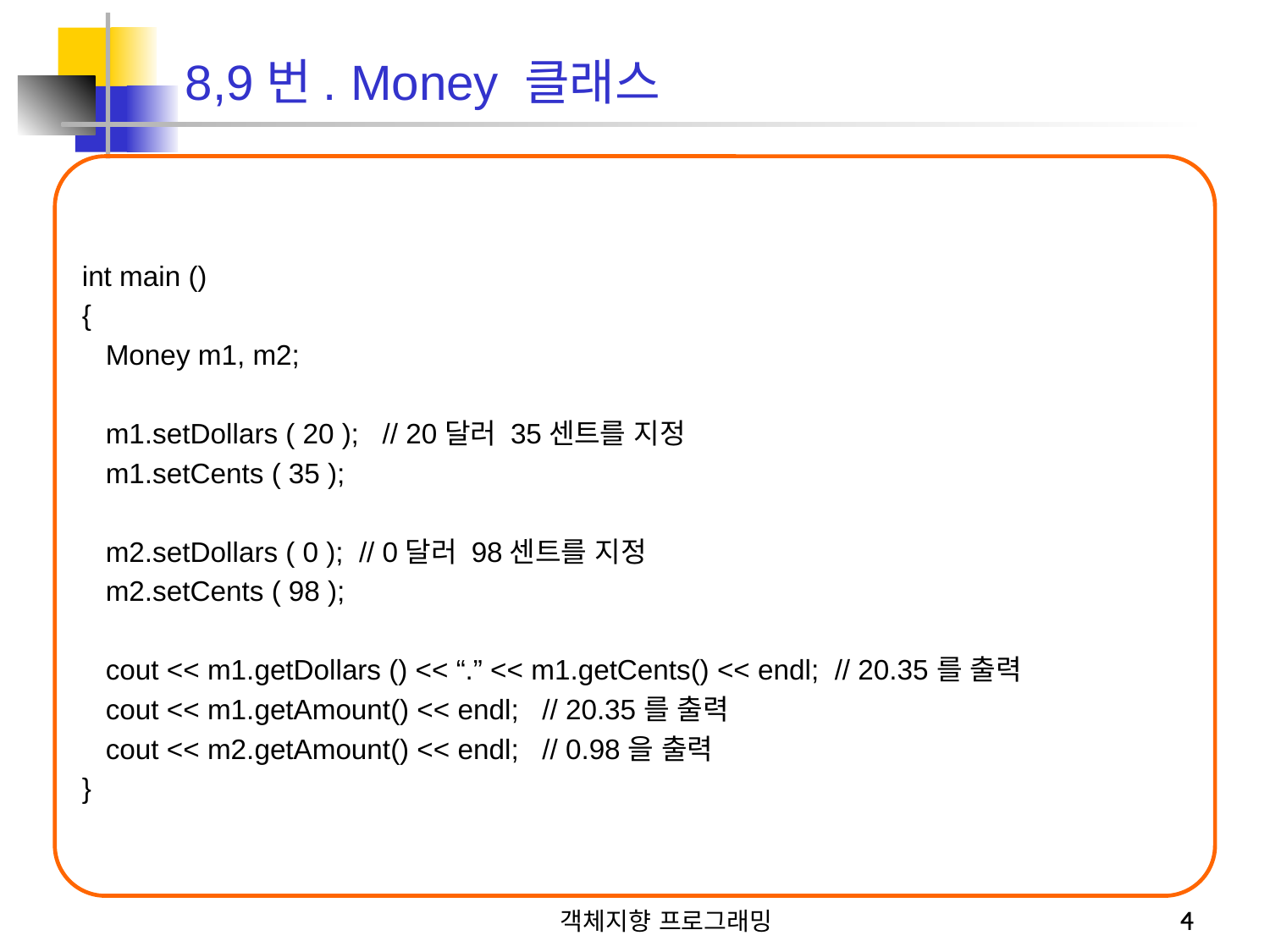

8,9번. Money 클래스
int main ()
{
   Money m1, m2;

   m1.setDollars ( 20 );   // 20달러 35센트를 지정
   m1.setCents ( 35 );

   m2.setDollars ( 0 );  // 0달러 98센트를 지정
   m2.setCents ( 98 );

   cout << m1.getDollars () << “.” << m1.getCents() << endl;  // 20.35를 출력
   cout << m1.getAmount() << endl;   // 20.35를 출력
   cout << m2.getAmount() << endl;   // 0.98을 출력
}
객체지향 프로그래밍
4